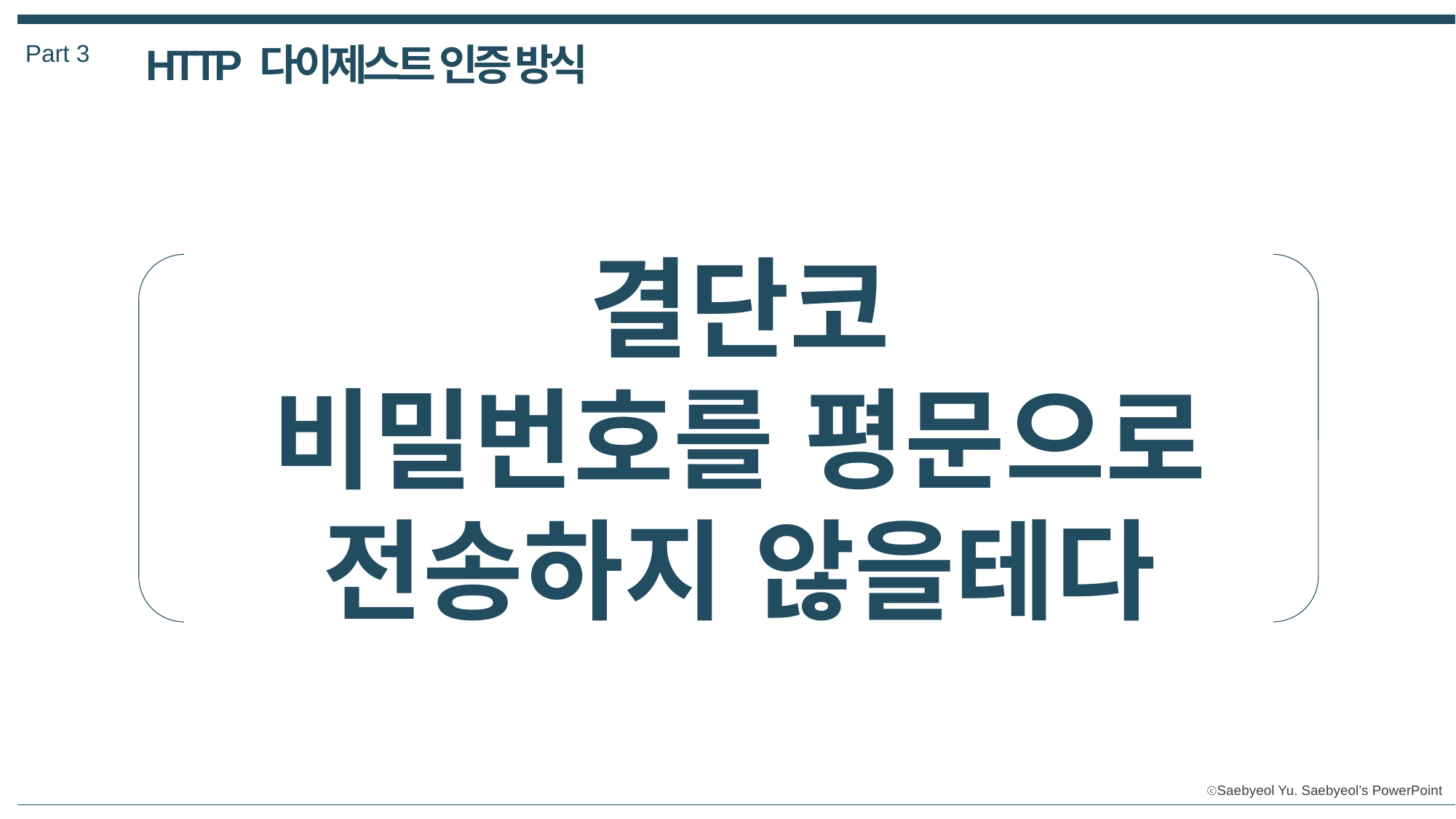

Part 3
HTTP 다이제스트 인증 방식
결단코
비밀번호를 평문으로
전송하지 않을테다